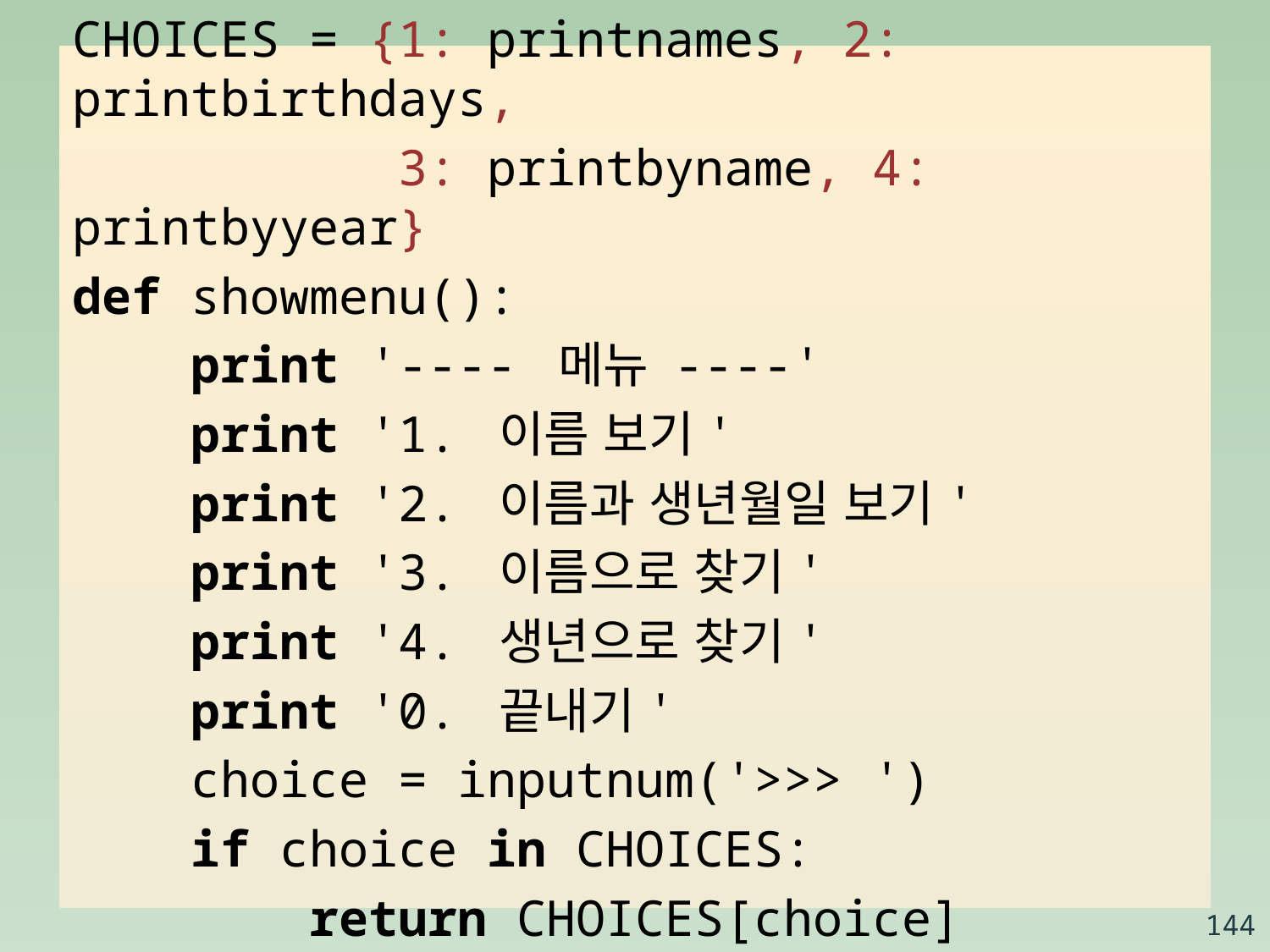

CHOICES = {1: printnames, 2: printbirthdays,
           3: printbyname, 4: printbyyear}
def showmenu():
    print '---- 메뉴 ----'
    print '1. 이름 보기'
    print '2. 이름과 생년월일 보기'
    print '3. 이름으로 찾기'
    print '4. 생년으로 찾기'
    print '0. 끝내기'
    choice = inputnum('>>> ')
    if choice in CHOICES:
        return CHOICES[choice]
144